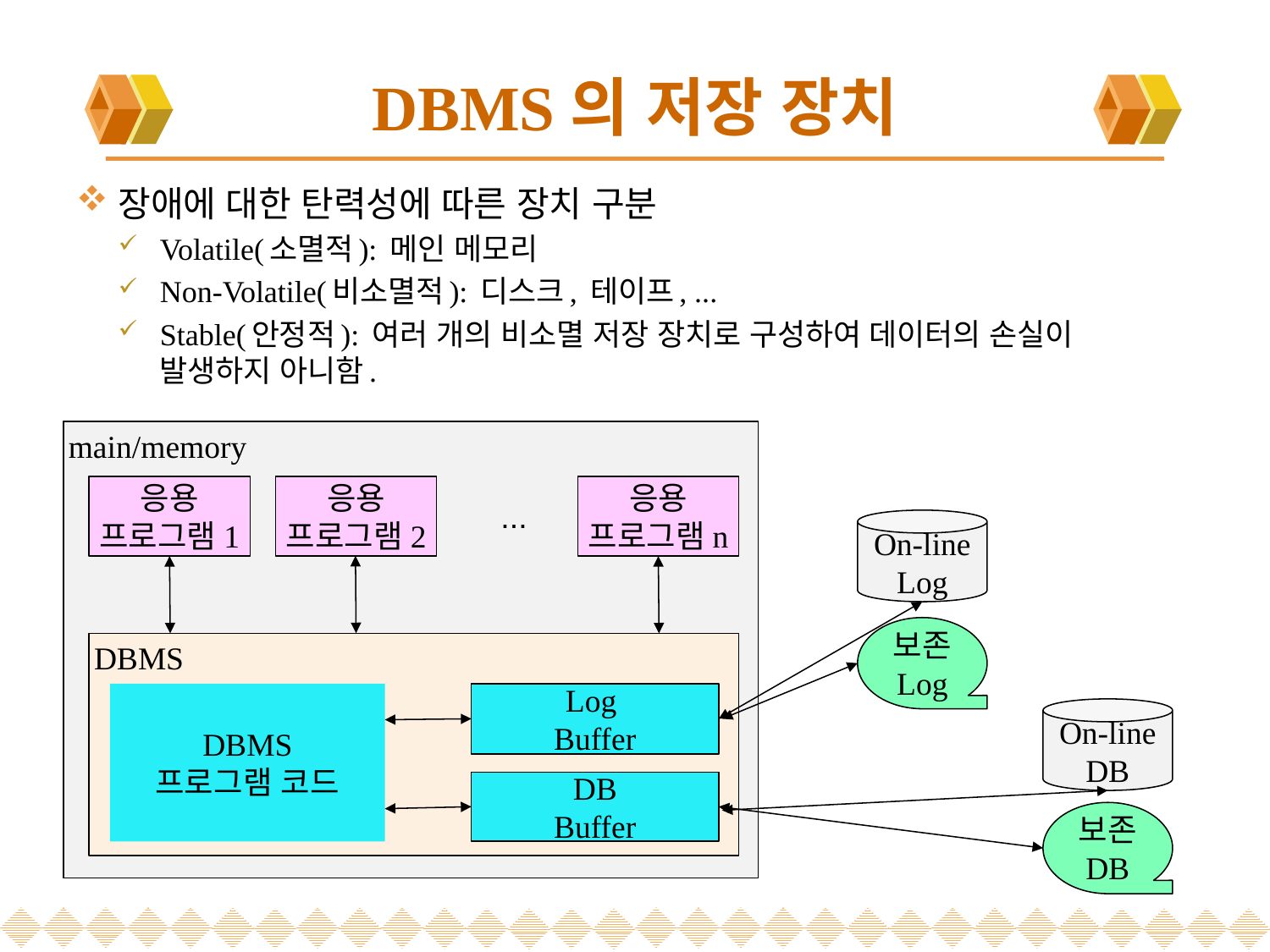

# DBMS의 저장 장치
장애에 대한 탄력성에 따른 장치 구분
Volatile(소멸적): 메인 메모리
Non-Volatile(비소멸적): 디스크, 테이프, ...
Stable(안정적): 여러 개의 비소멸 저장 장치로 구성하여 데이터의 손실이 발생하지 아니함.
main/memory
응용
프로그램n
응용
프로그램1
응용
프로그램2
...
DBMS
DBMS
프로그램 코드
Log
Buffer
DB
Buffer
On-line
Log
보존 Log
On-line
DB
보존 DB